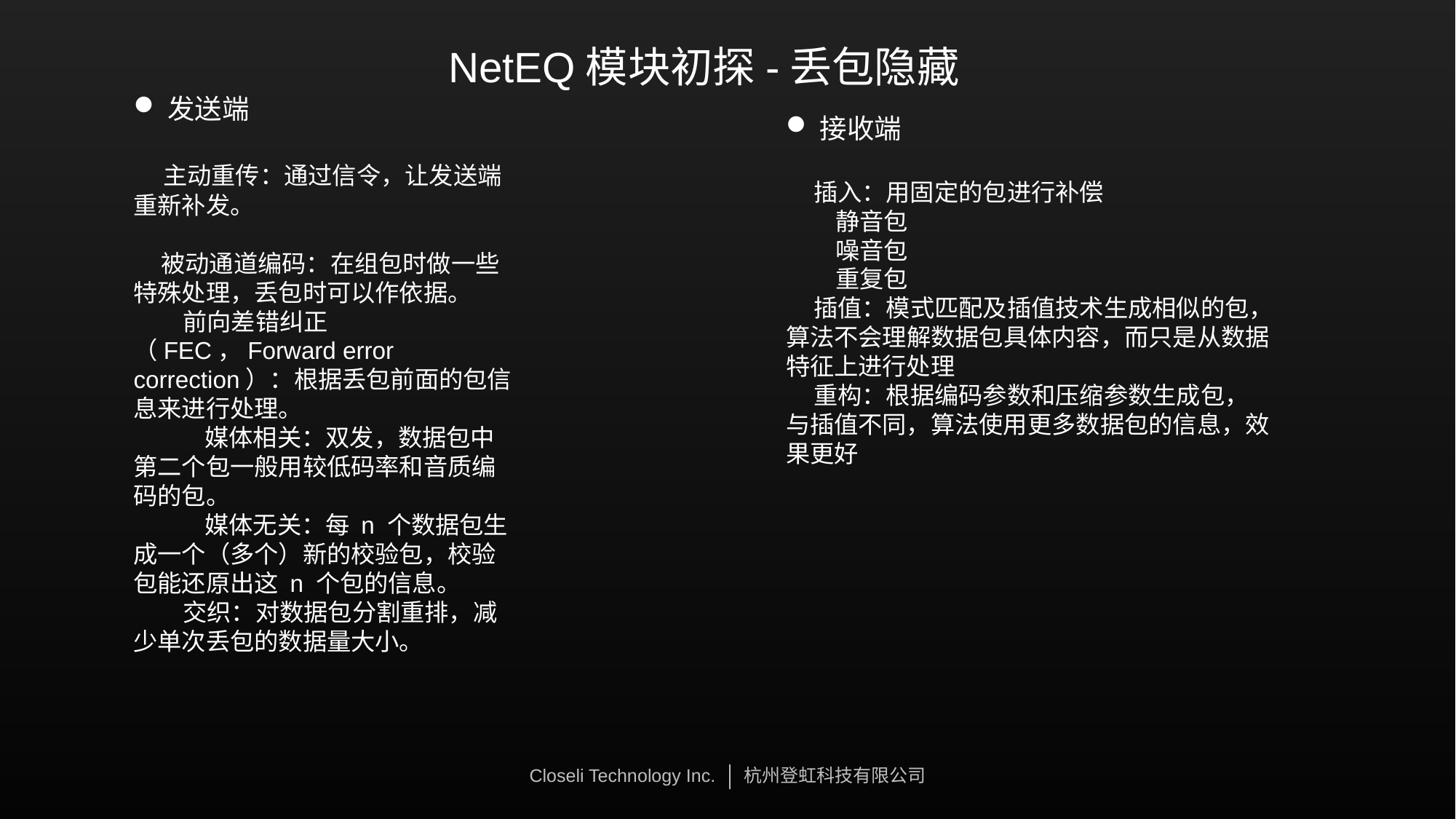

NetEQ模块初探-丢包隐藏
发送端

    主动重传：通过信令，让发送端重新补发。

    被动通道编码：在组包时做一些特殊处理，丢包时可以作依据。
        前向差错纠正（FEC，Forward error correction）：根据丢包前面的包信息来进行处理。
            媒体相关：双发，数据包中第二个包一般用较低码率和音质编码的包。
            媒体无关：每 n 个数据包生成一个（多个）新的校验包，校验包能还原出这 n 个包的信息。
        交织：对数据包分割重排，减少单次丢包的数据量大小。
接收端

    插入：用固定的包进行补偿
        静音包
        噪音包
        重复包
    插值：模式匹配及插值技术生成相似的包，算法不会理解数据包具体内容，而只是从数据特征上进行处理
    重构：根据编码参数和压缩参数生成包，与插值不同，算法使用更多数据包的信息，效果更好
10